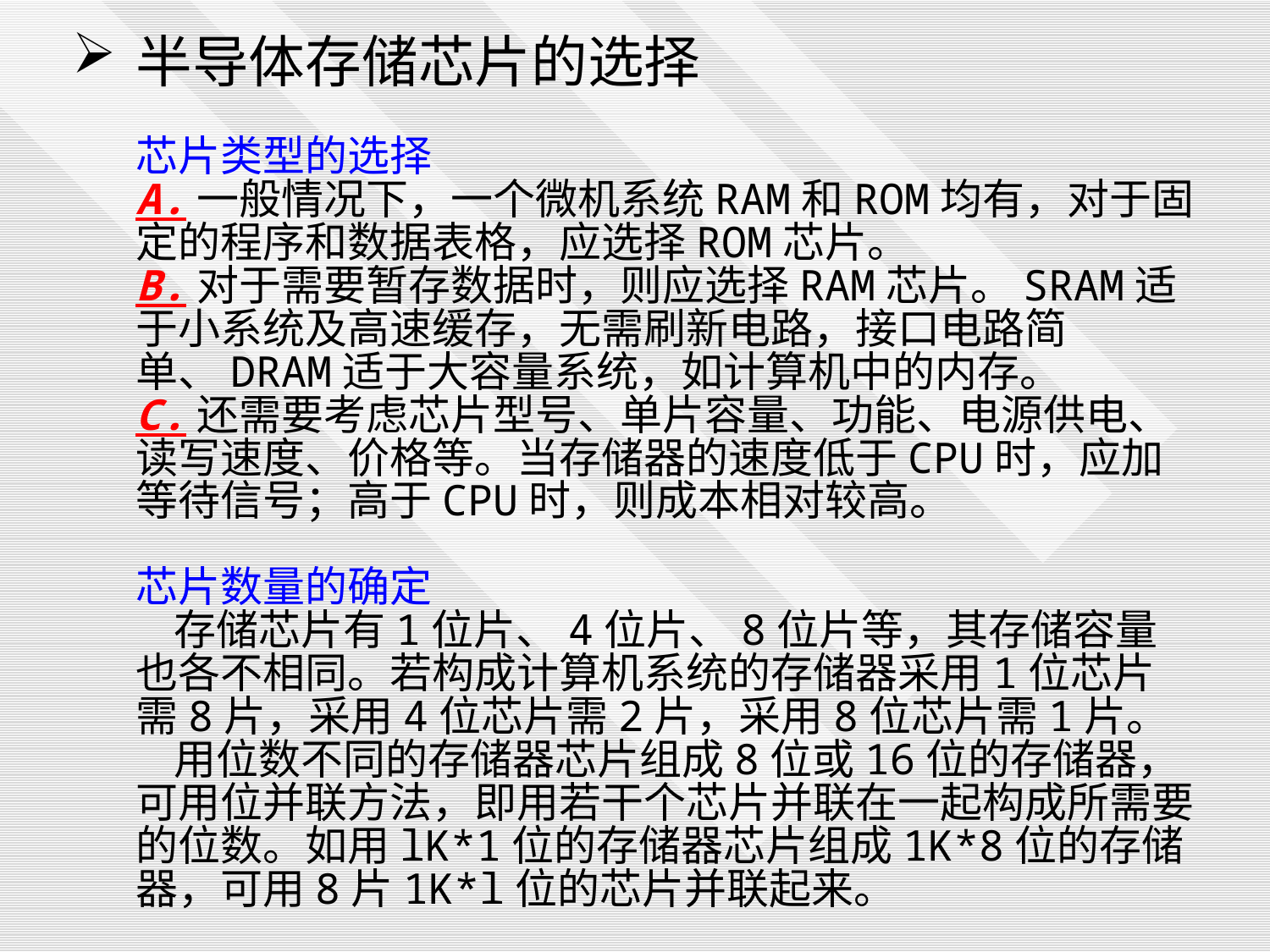

半导体存储芯片的选择
芯片类型的选择
A.一般情况下，一个微机系统RAM和ROM均有，对于固定的程序和数据表格，应选择ROM芯片。
B.对于需要暂存数据时，则应选择RAM芯片。SRAM适于小系统及高速缓存，无需刷新电路，接口电路简单、DRAM适于大容量系统，如计算机中的内存。
C.还需要考虑芯片型号、单片容量、功能、电源供电、读写速度、价格等。当存储器的速度低于CPU时，应加等待信号；高于CPU时，则成本相对较高。
芯片数量的确定
    存储芯片有1位片、4位片、8位片等，其存储容量也各不相同。若构成计算机系统的存储器采用1位芯片需8片，采用4位芯片需2片，采用8位芯片需1片。
    用位数不同的存储器芯片组成8位或16位的存储器，可用位并联方法，即用若干个芯片并联在一起构成所需要的位数。如用lK*1位的存储器芯片组成1K*8位的存储器，可用8片1K*l位的芯片并联起来。